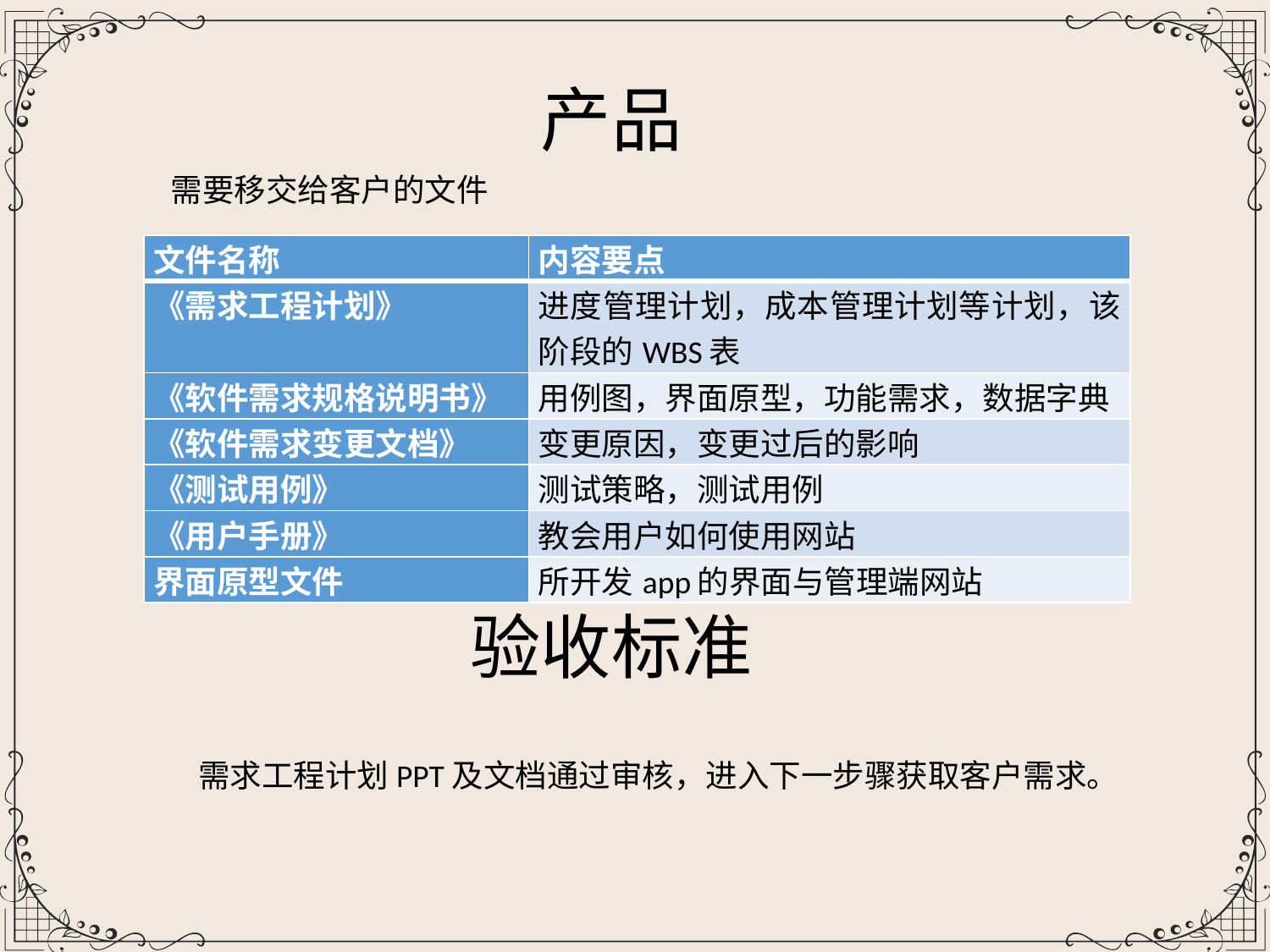

产品
需要移交给客户的文件
| 文件名称 | 内容要点 |
| --- | --- |
| 《需求工程计划》 | 进度管理计划，成本管理计划等计划，该阶段的WBS表 |
| 《软件需求规格说明书》 | 用例图，界面原型，功能需求，数据字典 |
| 《软件需求变更文档》 | 变更原因，变更过后的影响 |
| 《测试用例》 | 测试策略，测试用例 |
| 《用户手册》 | 教会用户如何使用网站 |
| 界面原型文件 | 所开发app的界面与管理端网站 |
验收标准
需求工程计划PPT及文档通过审核，进入下一步骤获取客户需求。